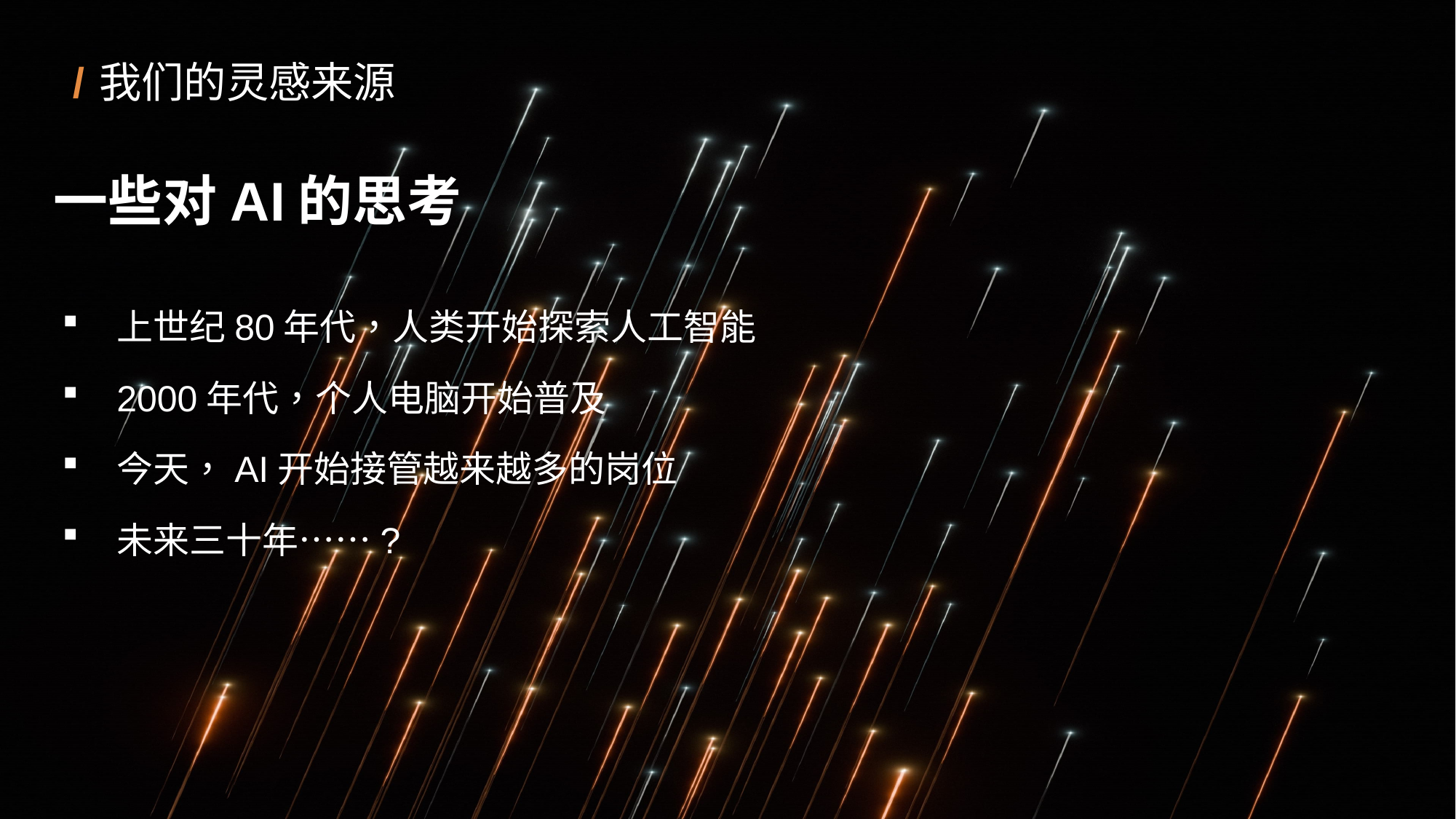

/
我们的灵感来源
一些对AI的思考
上世纪80年代，人类开始探索人工智能
2000年代，个人电脑开始普及
今天，AI开始接管越来越多的岗位
未来三十年……?